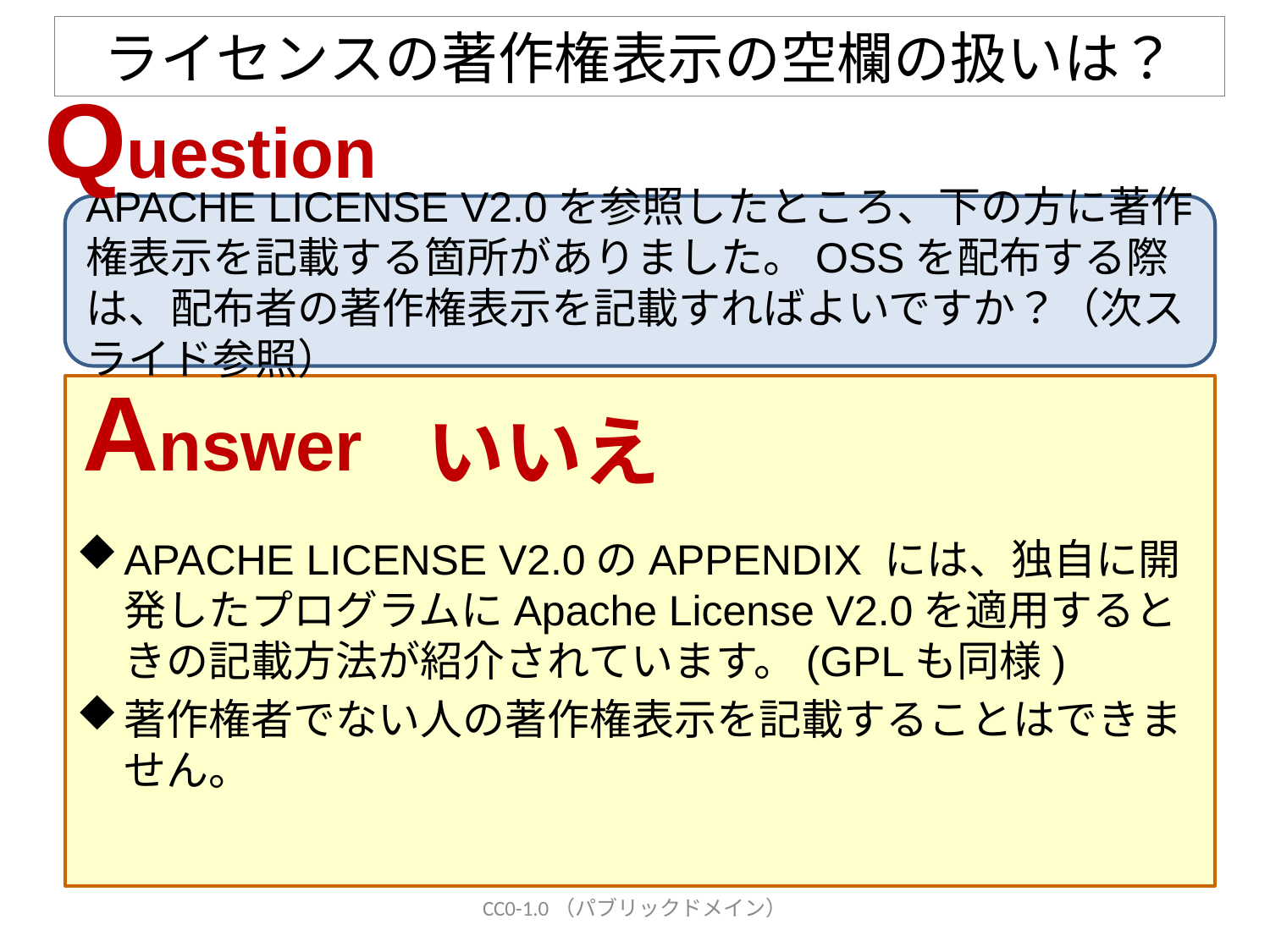

# ライセンスの著作権表示の空欄の扱いは？
Question
APACHE LICENSE V2.0を参照したところ、下の方に著作権表示を記載する箇所がありました。OSSを配布する際は、配布者の著作権表示を記載すればよいですか？（次スライド参照）
Answer

いいえ
APACHE LICENSE V2.0のAPPENDIX には、独自に開発したプログラムにApache License V2.0を適用するときの記載方法が紹介されています。(GPLも同様)
著作権者でない人の著作権表示を記載することはできません。
CC0-1.0（パブリックドメイン）